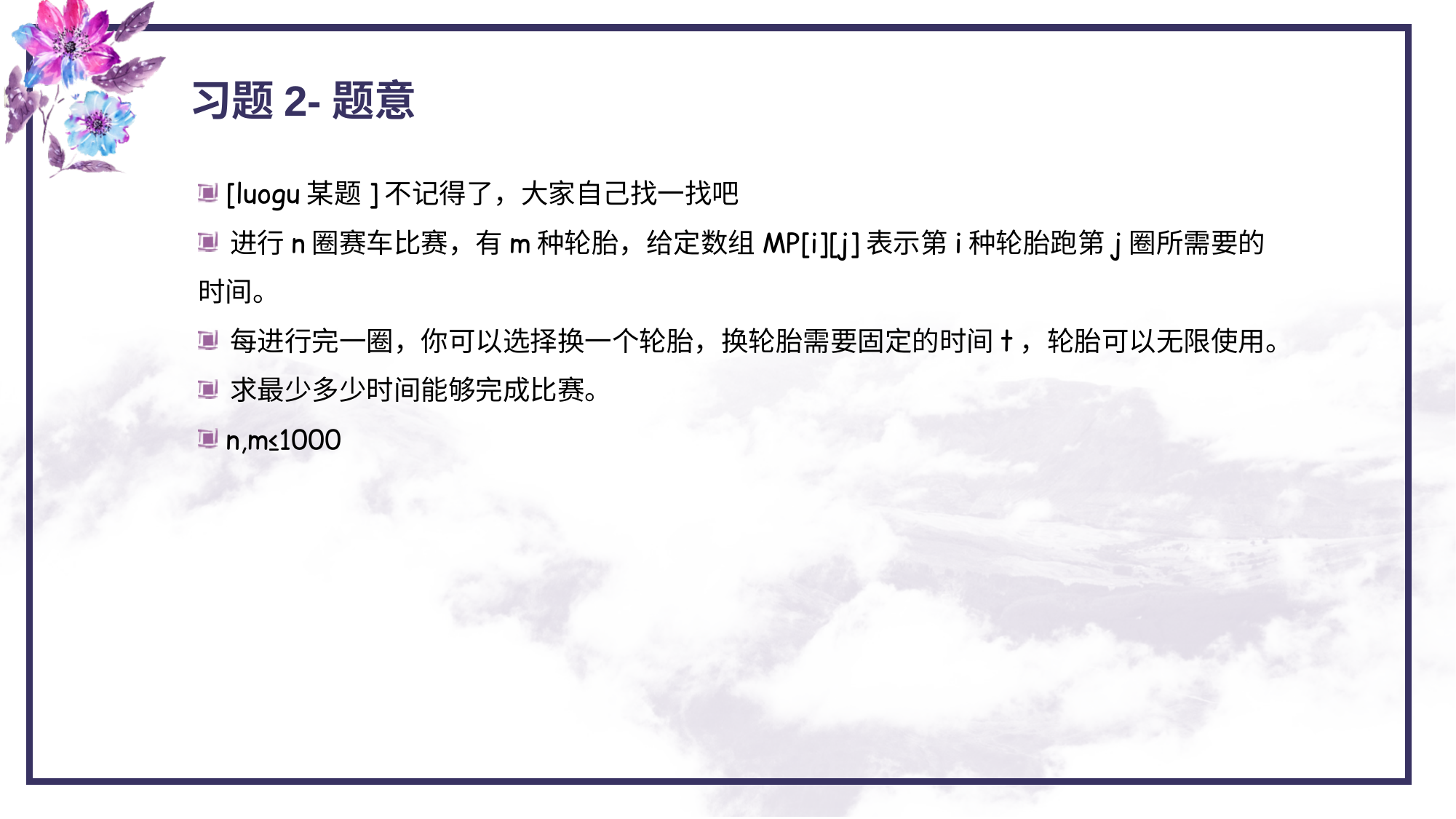

习题2-题意
 [luogu某题]不记得了，大家自己找一找吧
 进行n圈赛车比赛，有m种轮胎，给定数组MP[i][j]表示第i种轮胎跑第j圈所需要的时间。
 每进行完一圈，你可以选择换一个轮胎，换轮胎需要固定的时间t，轮胎可以无限使用。
 求最少多少时间能够完成比赛。
 n,m≤1000